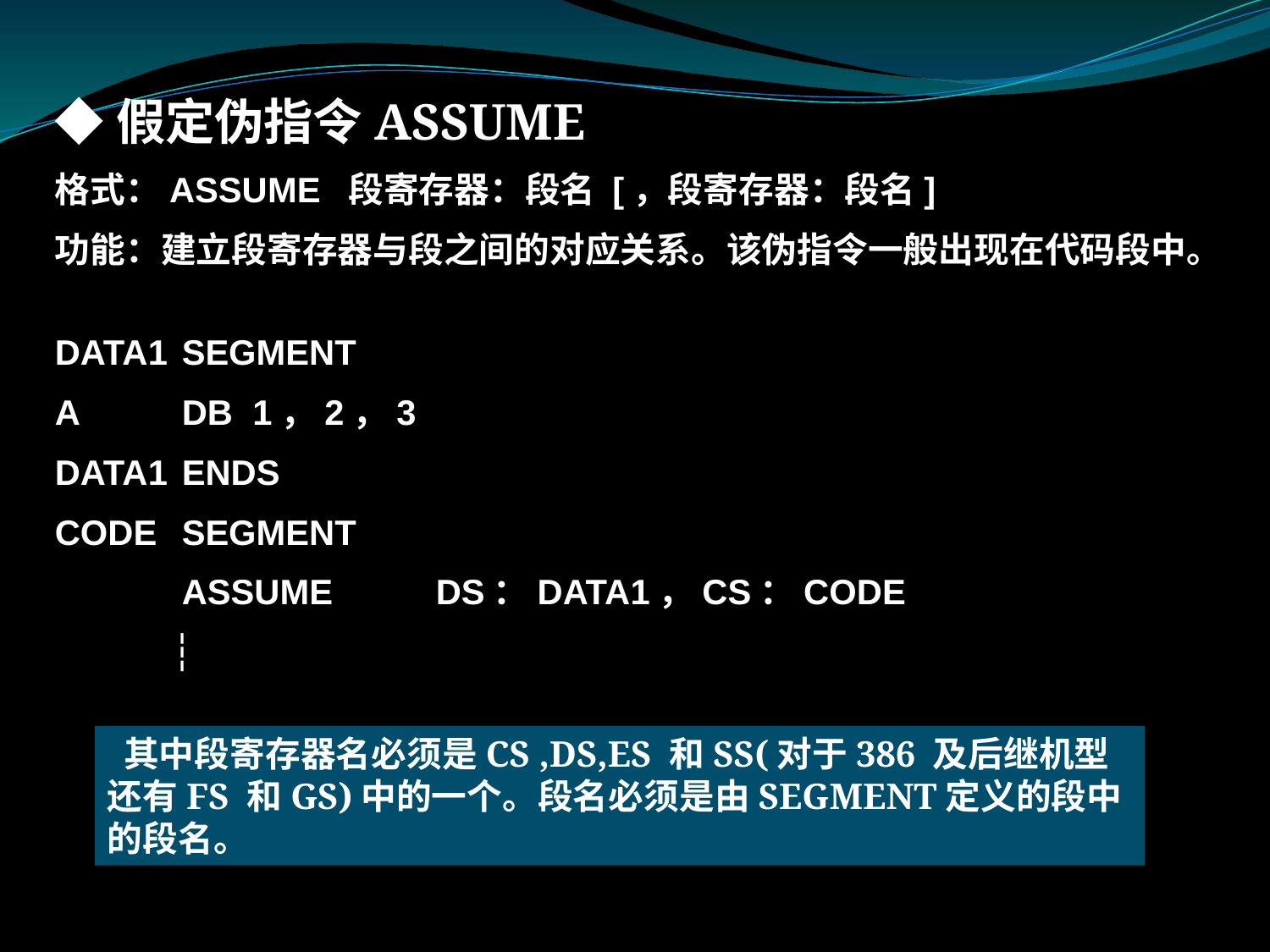

◆假定伪指令ASSUME
格式：ASSUME  段寄存器：段名 [，段寄存器：段名]
功能：建立段寄存器与段之间的对应关系。该伪指令一般出现在代码段中。
DATA1	SEGMENT
A	DB  1，2，3
DATA1	ENDS
CODE	SEGMENT
	ASSUME	DS：DATA1，CS：CODE
            ┆
 其中段寄存器名必须是CS ,DS,ES 和SS(对于386 及后继机型还有FS 和GS)中的一个。段名必须是由SEGMENT定义的段中的段名。